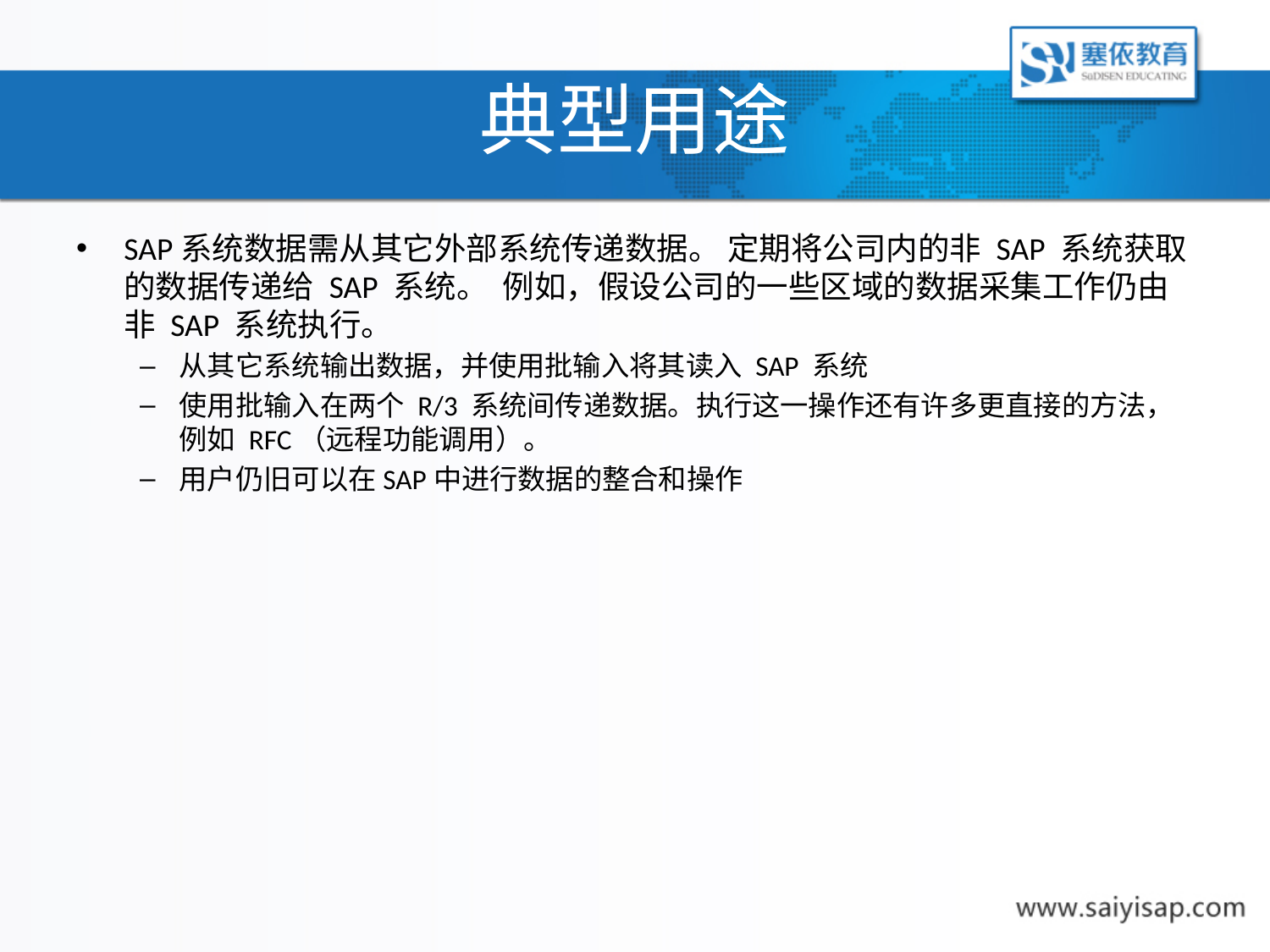

# 典型用途
SAP系统数据需从其它外部系统传递数据。 定期将公司内的非 SAP 系统获取的数据传递给 SAP 系统。  例如，假设公司的一些区域的数据采集工作仍由非 SAP 系统执行。
从其它系统输出数据，并使用批输入将其读入 SAP 系统
使用批输入在两个 R/3 系统间传递数据。执行这一操作还有许多更直接的方法，例如 RFC（远程功能调用）。
用户仍旧可以在SAP中进行数据的整合和操作